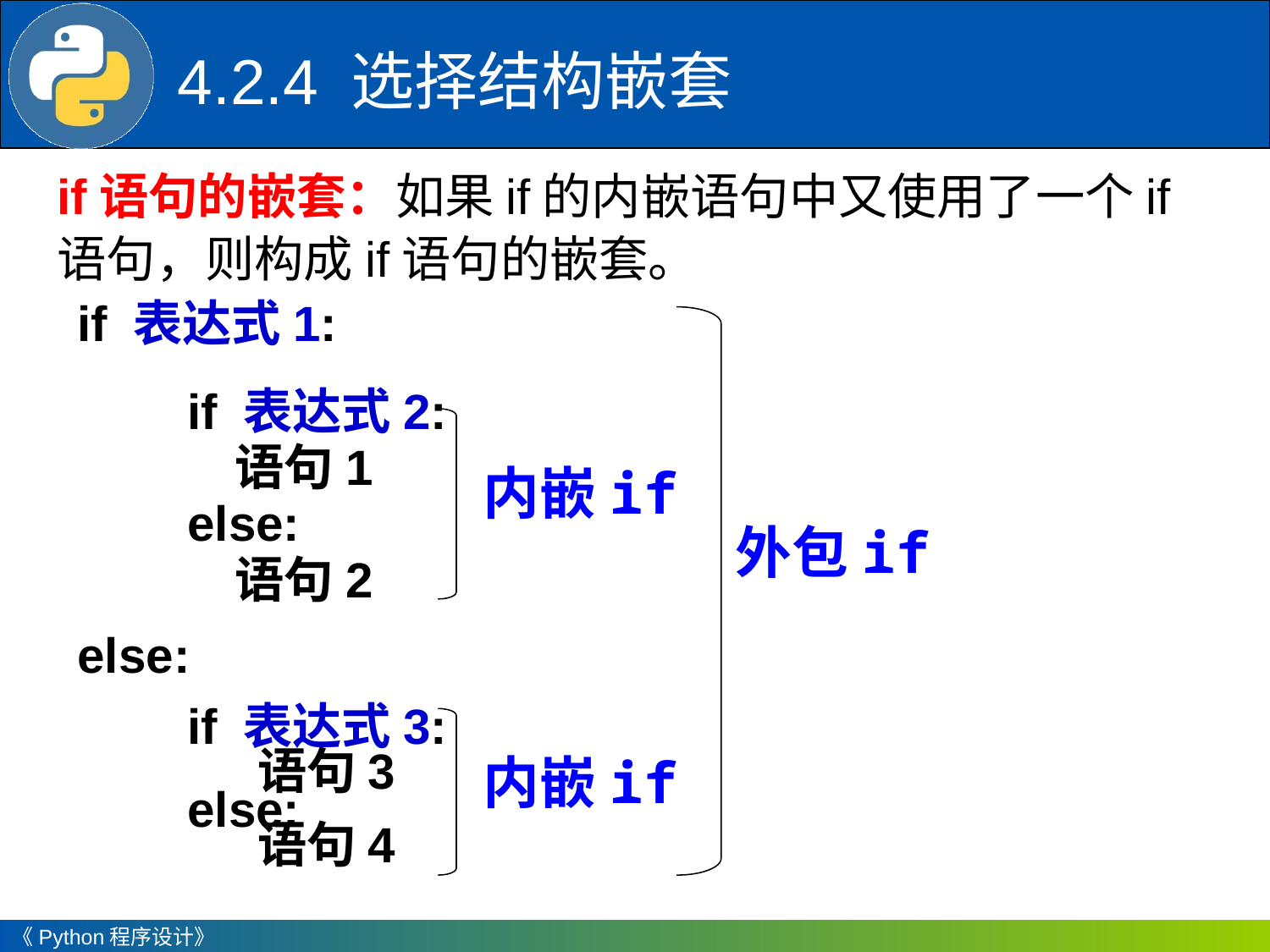

4.2.4 选择结构嵌套
if语句的嵌套：如果if的内嵌语句中又使用了一个if语句，则构成if语句的嵌套。
if 表达式1:

        if 表达式2:
             语句1
        else:
             语句2

else:

        if 表达式3:
               语句3
        else:
               语句4

内嵌if
外包if

内嵌if